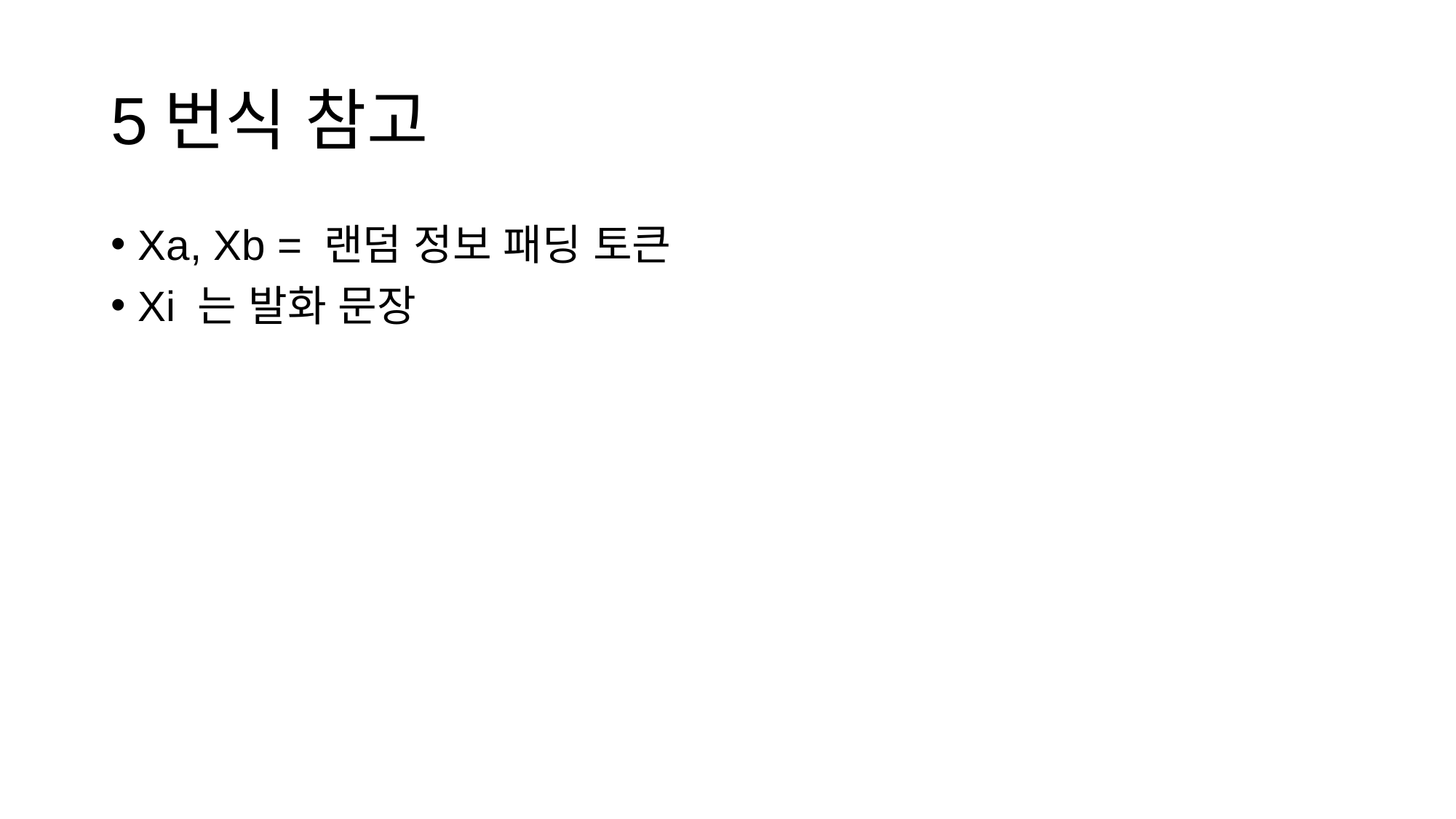

# 5번식 참고
Xa, Xb = 랜덤 정보 패딩 토큰
Xi 는 발화 문장